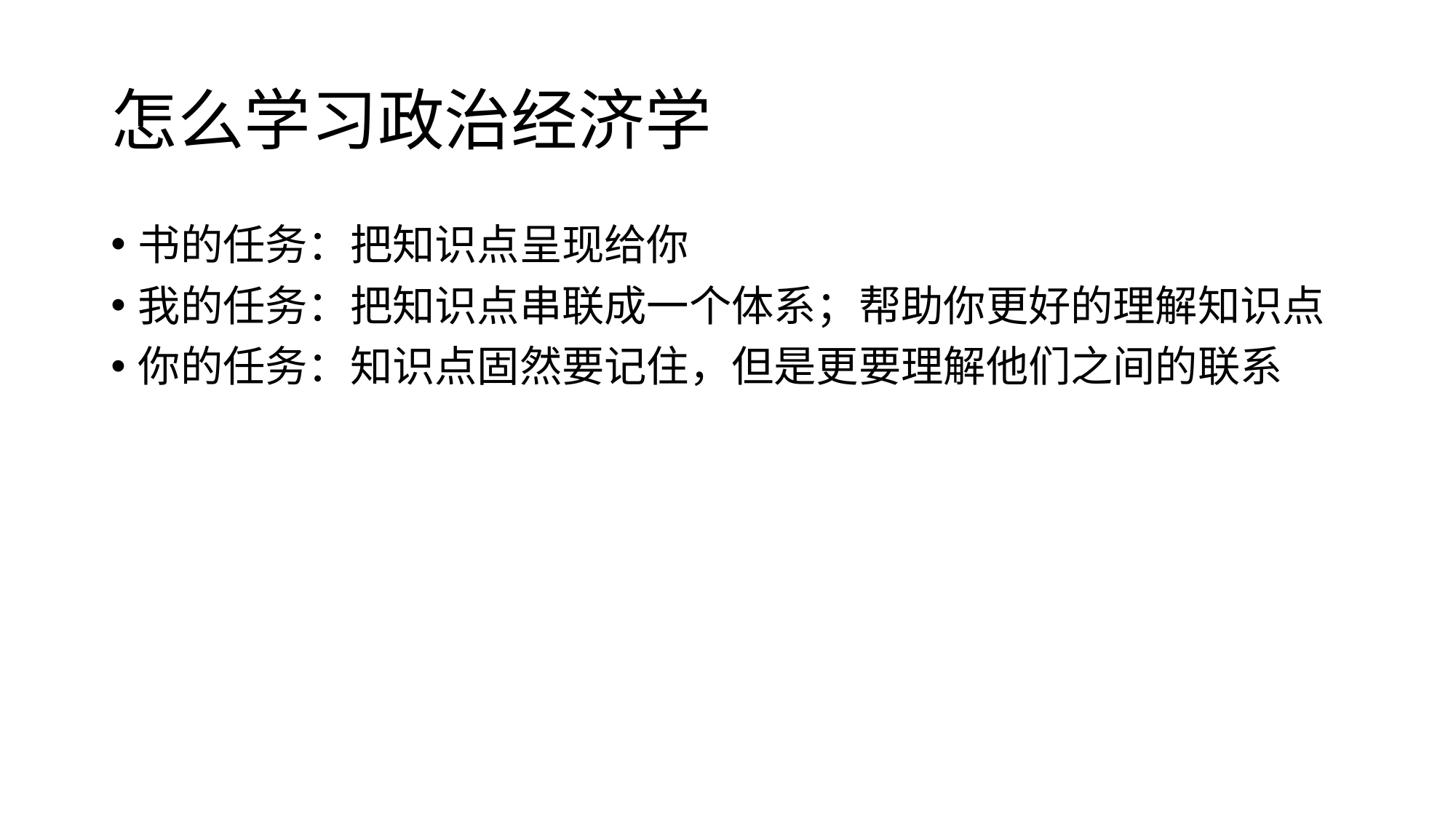

# 怎么学习政治经济学
书的任务：把知识点呈现给你
我的任务：把知识点串联成一个体系；帮助你更好的理解知识点
你的任务：知识点固然要记住，但是更要理解他们之间的联系